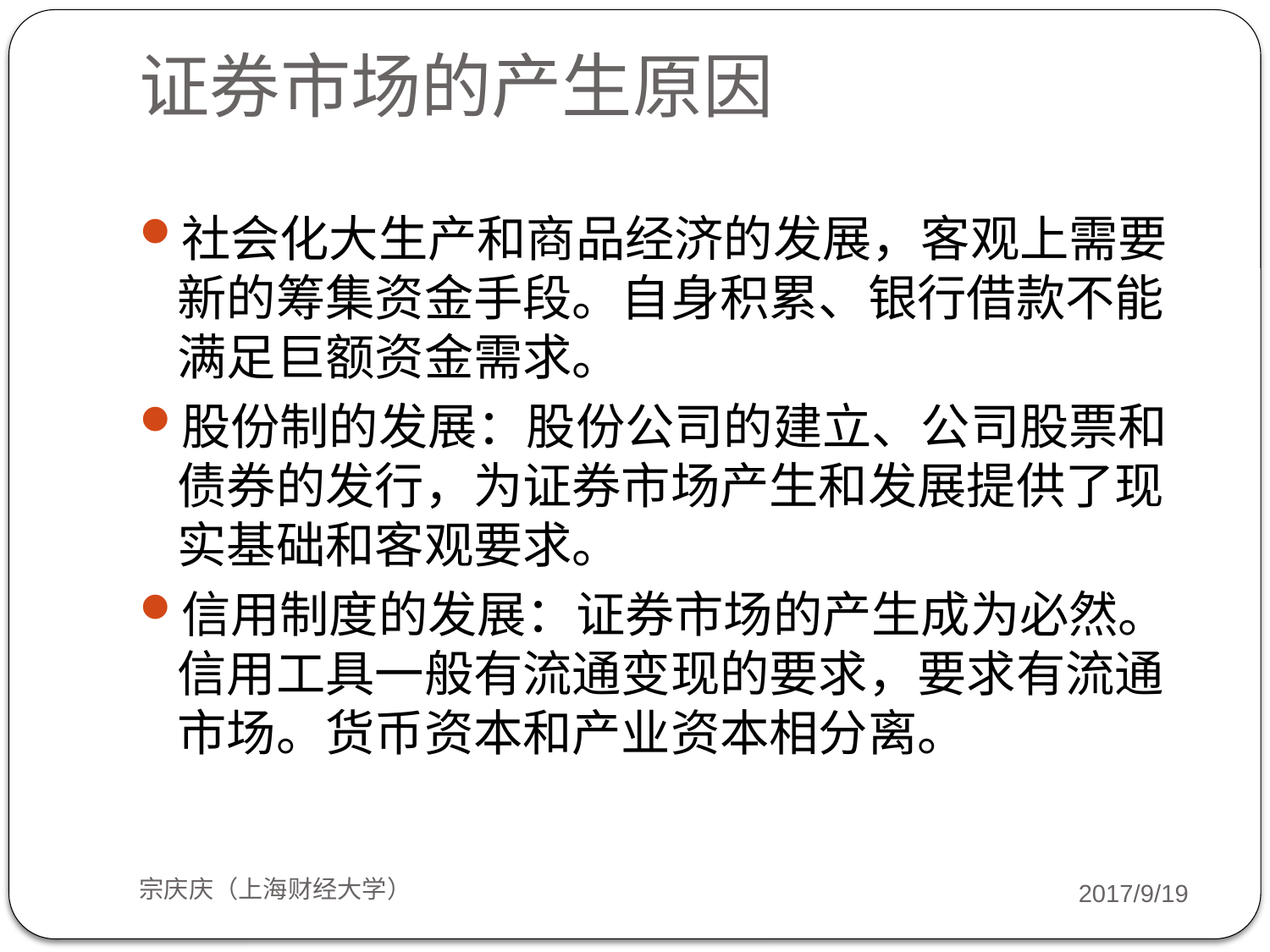

# 证券市场的产生原因
社会化大生产和商品经济的发展，客观上需要新的筹集资金手段。自身积累、银行借款不能满足巨额资金需求。
股份制的发展：股份公司的建立、公司股票和债券的发行，为证券市场产生和发展提供了现实基础和客观要求。
信用制度的发展：证券市场的产生成为必然。信用工具一般有流通变现的要求，要求有流通市场。货币资本和产业资本相分离。
宗庆庆（上海财经大学）
2017/9/19